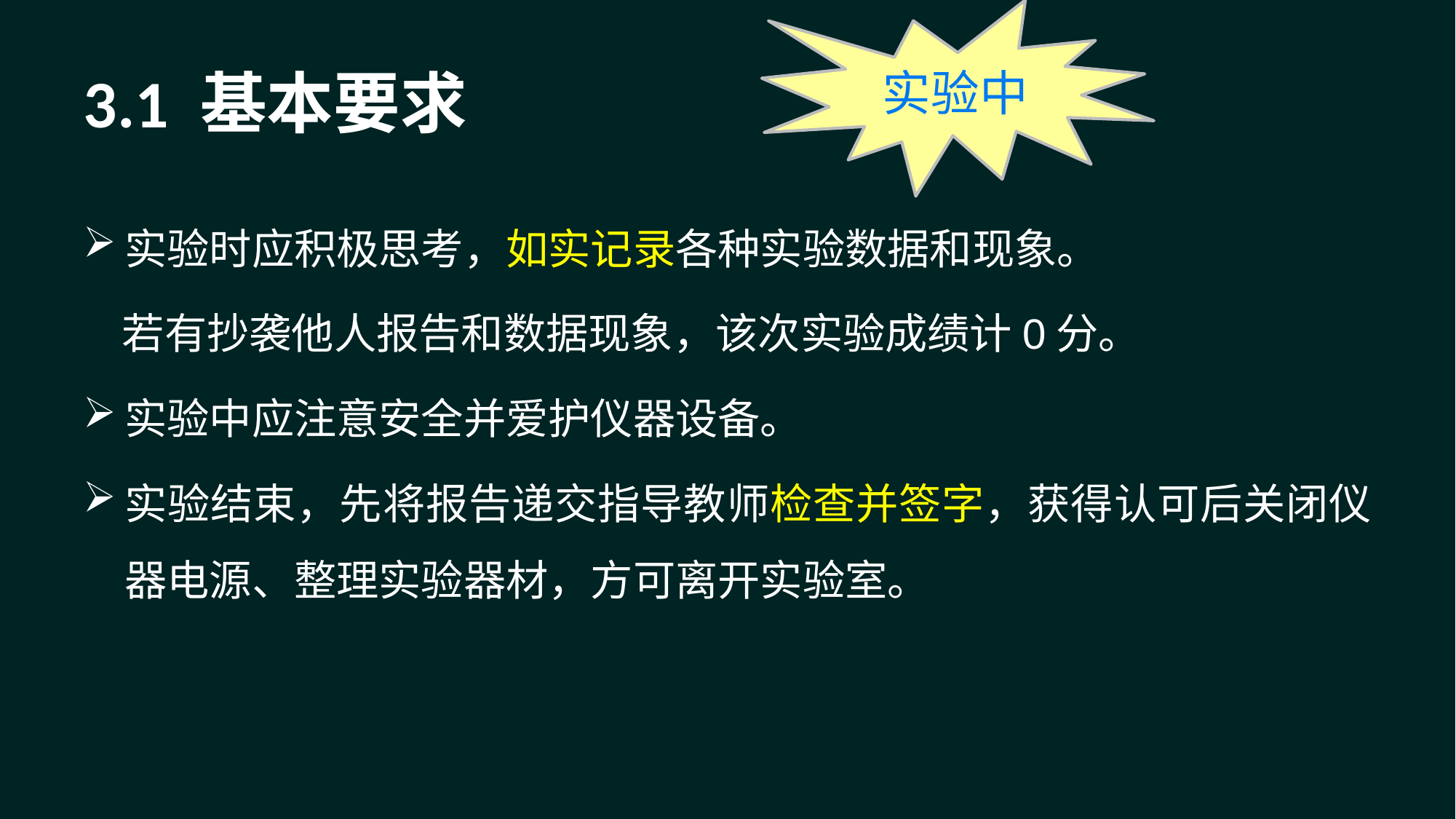

3.1 基本要求
实验时应积极思考，如实记录各种实验数据和现象。
   若有抄袭他人报告和数据现象，该次实验成绩计0分。
实验中应注意安全并爱护仪器设备。
实验结束，先将报告递交指导教师检查并签字，获得认可后关闭仪器电源、整理实验器材，方可离开实验室。
实验中